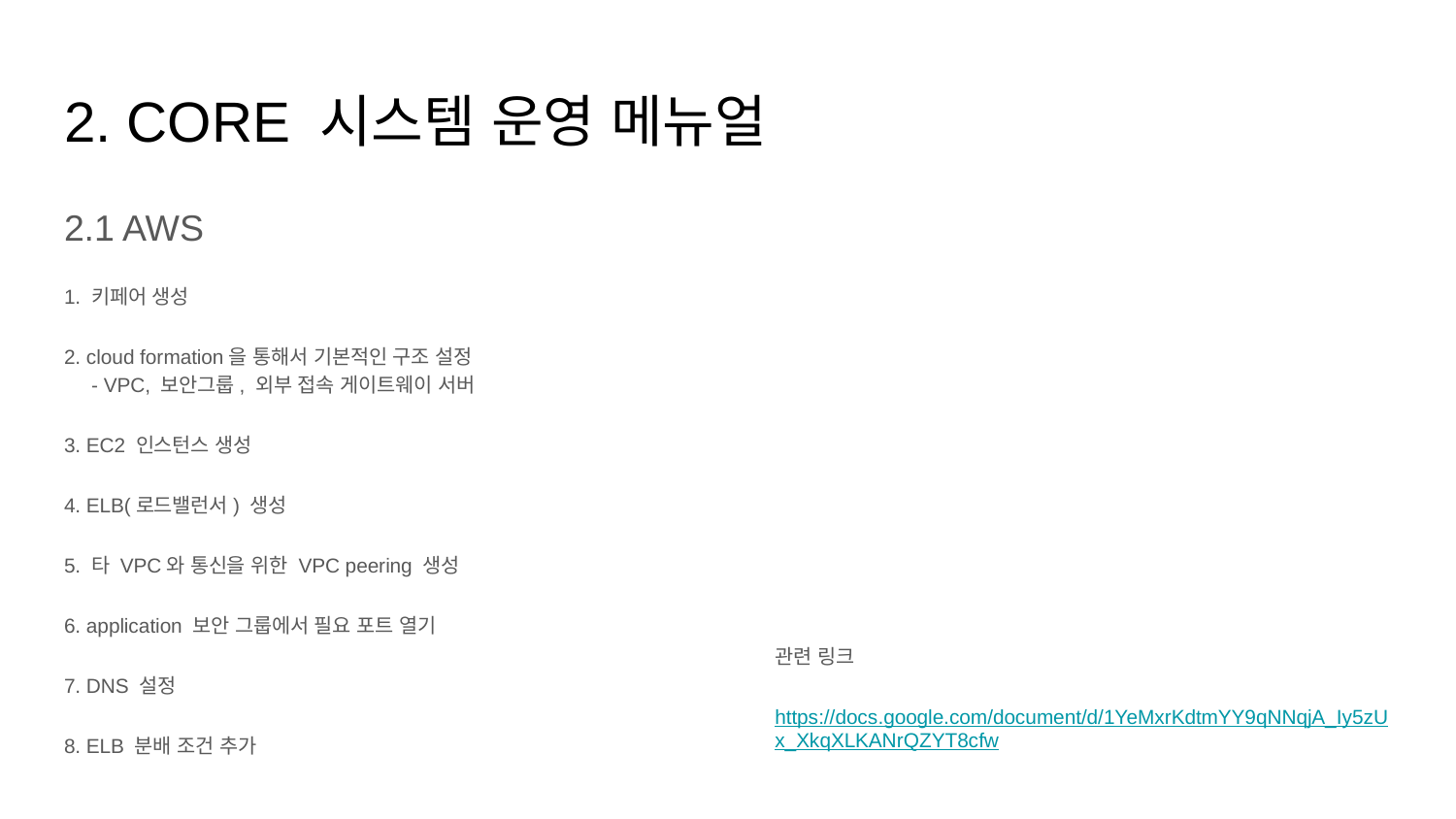

# 2. CORE 시스템 운영 메뉴얼
2.1 AWS
1. 키페어 생성
2. cloud formation을 통해서 기본적인 구조 설정
    - VPC, 보안그룹, 외부 접속 게이트웨이 서버
3. EC2 인스턴스 생성
4. ELB(로드밸런서) 생성
5. 타 VPC와 통신을 위한 VPC peering 생성
6. application 보안 그룹에서 필요 포트 열기
7. DNS 설정
8. ELB 분배 조건 추가
관련 링크
https://docs.google.com/document/d/1YeMxrKdtmYY9qNNqjA_Iy5zUx_XkqXLKANrQZYT8cfw